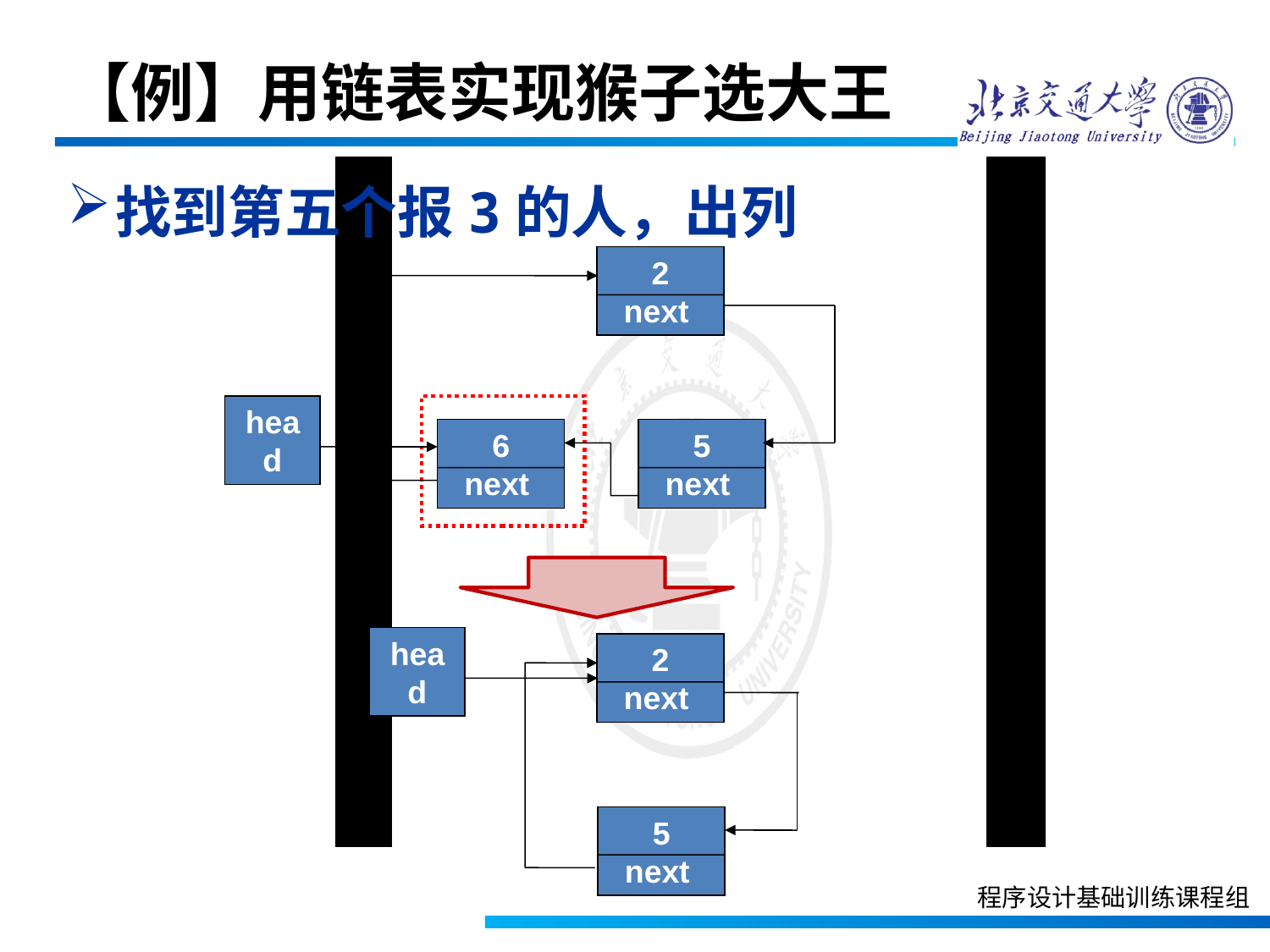

【例】用链表实现猴子选大王
找到第五个报3的人，出列
2
next

head
6
next
5
next

2
next
head

5
next

程序设计基础训练课程组